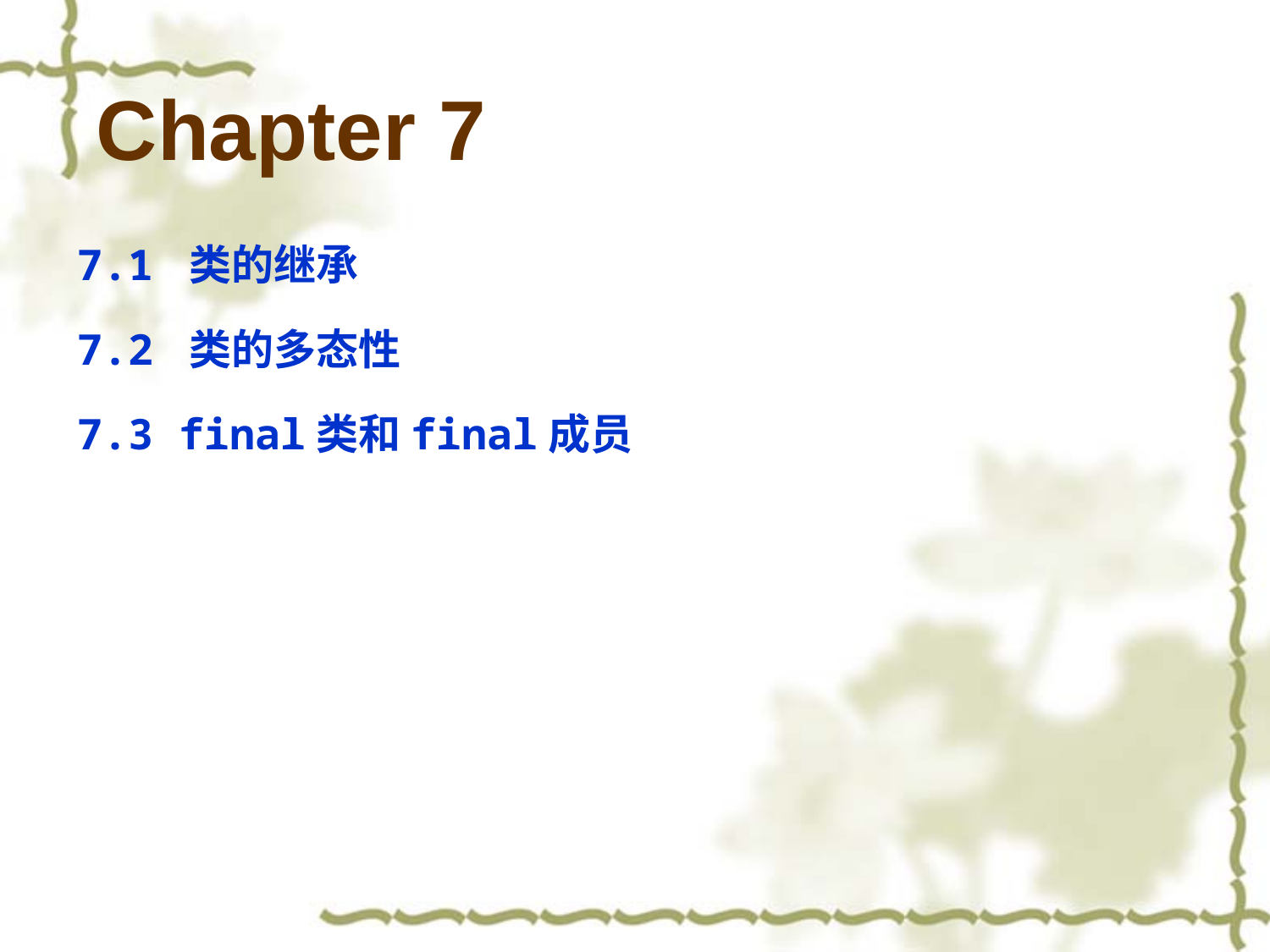

# Chapter 7
7.1 类的继承
7.2 类的多态性
7.3 final类和final成员